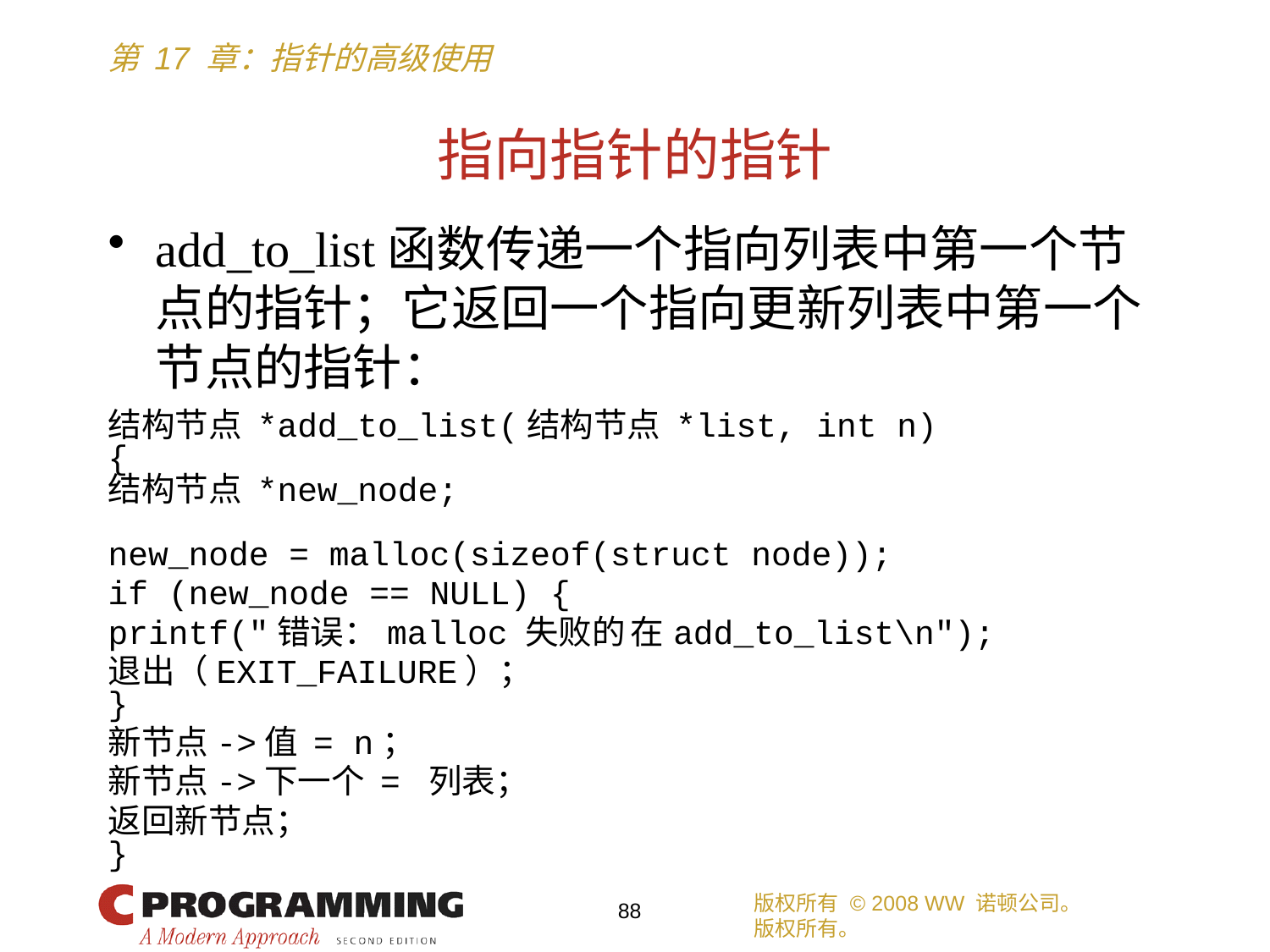

# 指向指针的指针
add_to_list函数传递一个指向列表中第一个节点的指针；它返回一个指向更新列表中第一个节点的指针：
结构节点 *add_to_list(结构节点 *list, int n)
{
结构节点 *new_node;

new_node = malloc(sizeof(struct node));
if (new_node == NULL) {
printf("错误： malloc 失败的 在 add_to_list\n");
退出（EXIT_FAILURE）；
}
新节点->值 = n；
新节点->下一个 = 列表；
返回新节点；
}
版权所有 © 2008 WW 诺顿公司。
版权所有。
88